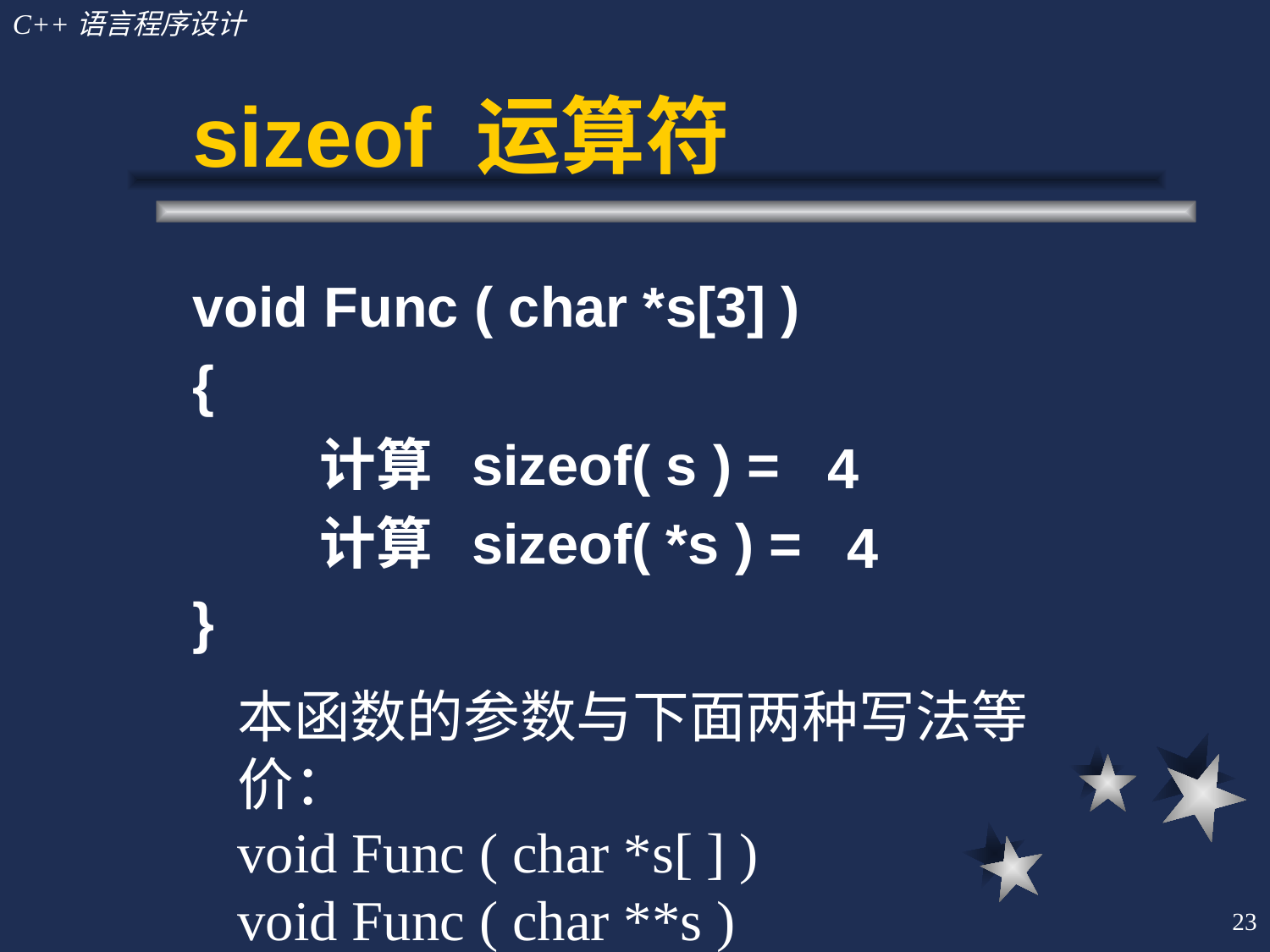

# sizeof 运算符
void Func ( char *s[3] )
{
	计算  sizeof( s ) =
	计算  sizeof( *s ) =
}
4
4
本函数的参数与下面两种写法等价：
void Func ( char *s[ ] )
void Func ( char **s )
23